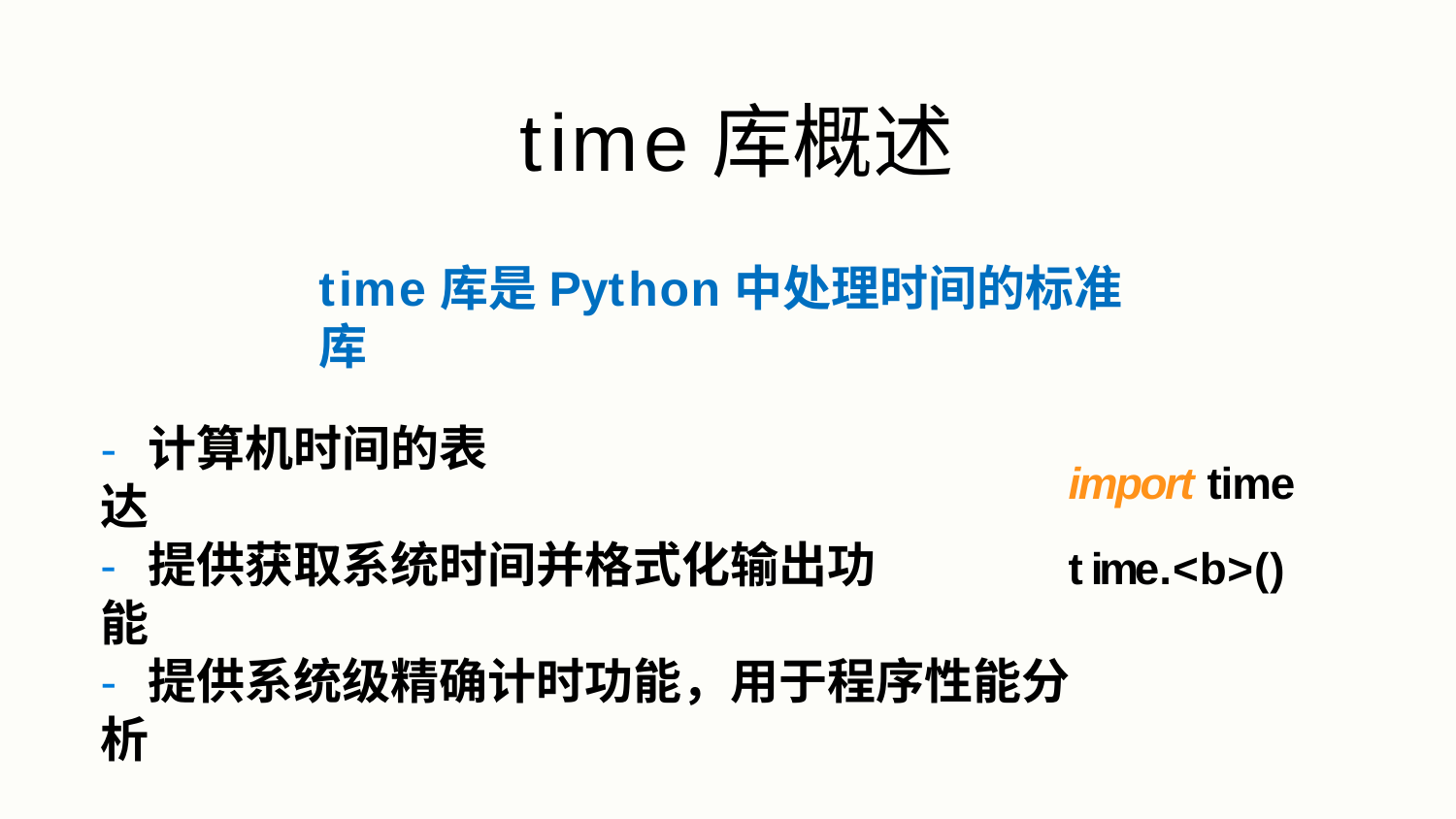

# time库概述
time库是Python中处理时间的标准库
- 计算机时间的表达
import time time.<b>()
- 提供获取系统时间并格式化输出功能
- 提供系统级精确计时功能，用于程序性能分析